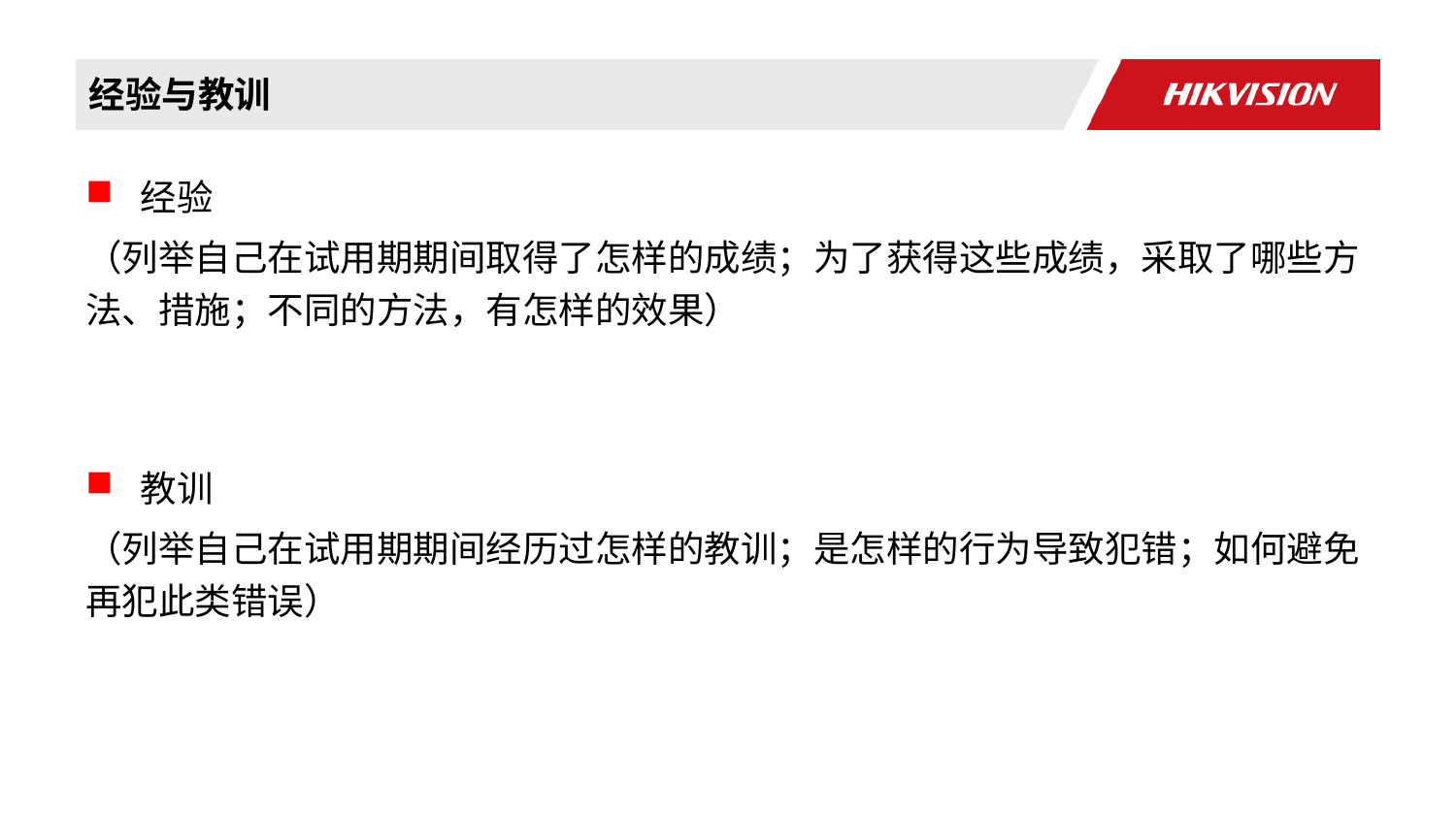

经验与教训
经验
（列举自己在试用期期间取得了怎样的成绩；为了获得这些成绩，采取了哪些方法、措施；不同的方法，有怎样的效果）

教训
（列举自己在试用期期间经历过怎样的教训；是怎样的行为导致犯错；如何避免再犯此类错误）